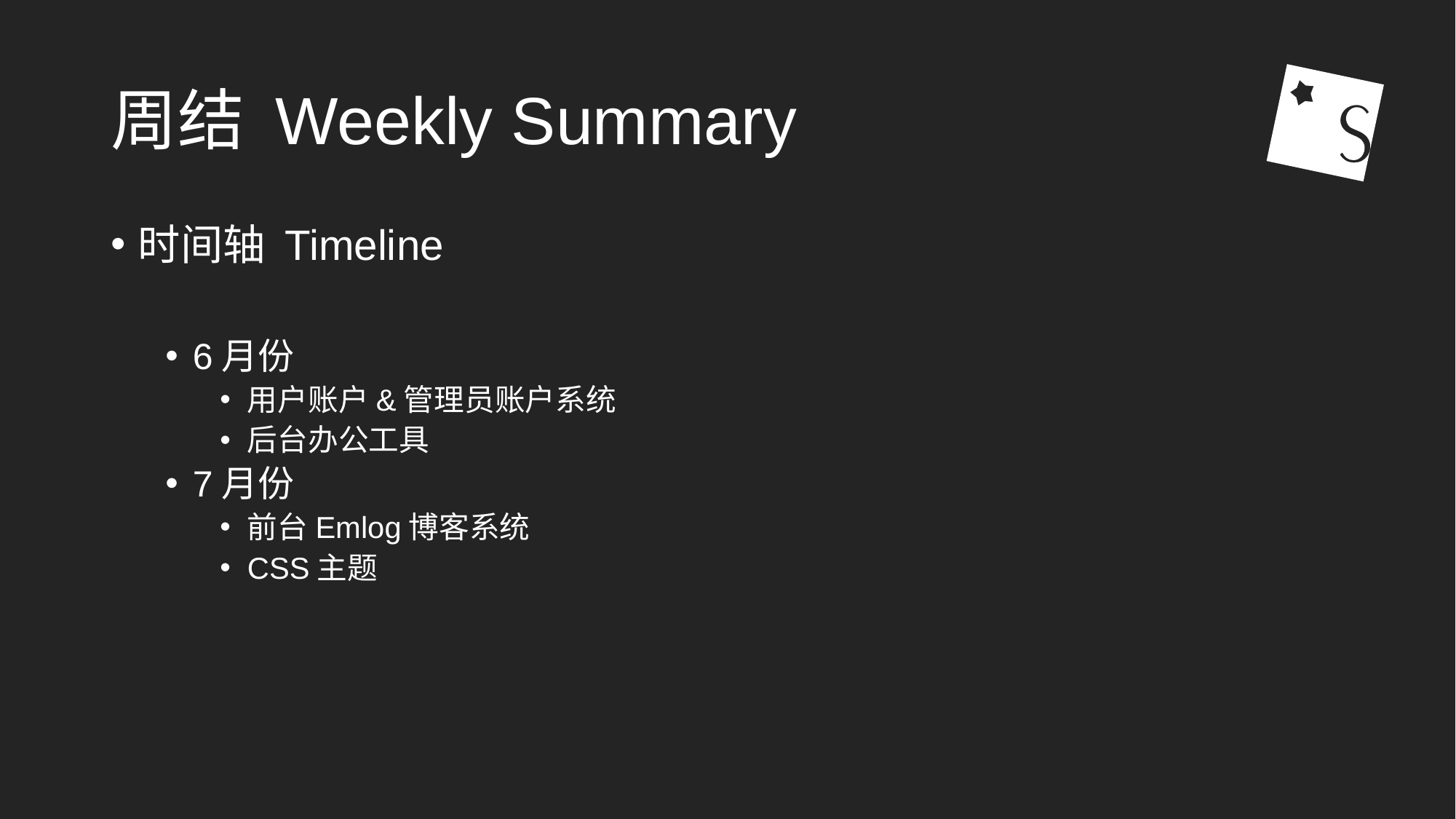

# 周结 Weekly Summary
时间轴 Timeline

6月份
用户账户&管理员账户系统
后台办公工具
7月份
前台Emlog博客系统
CSS主题